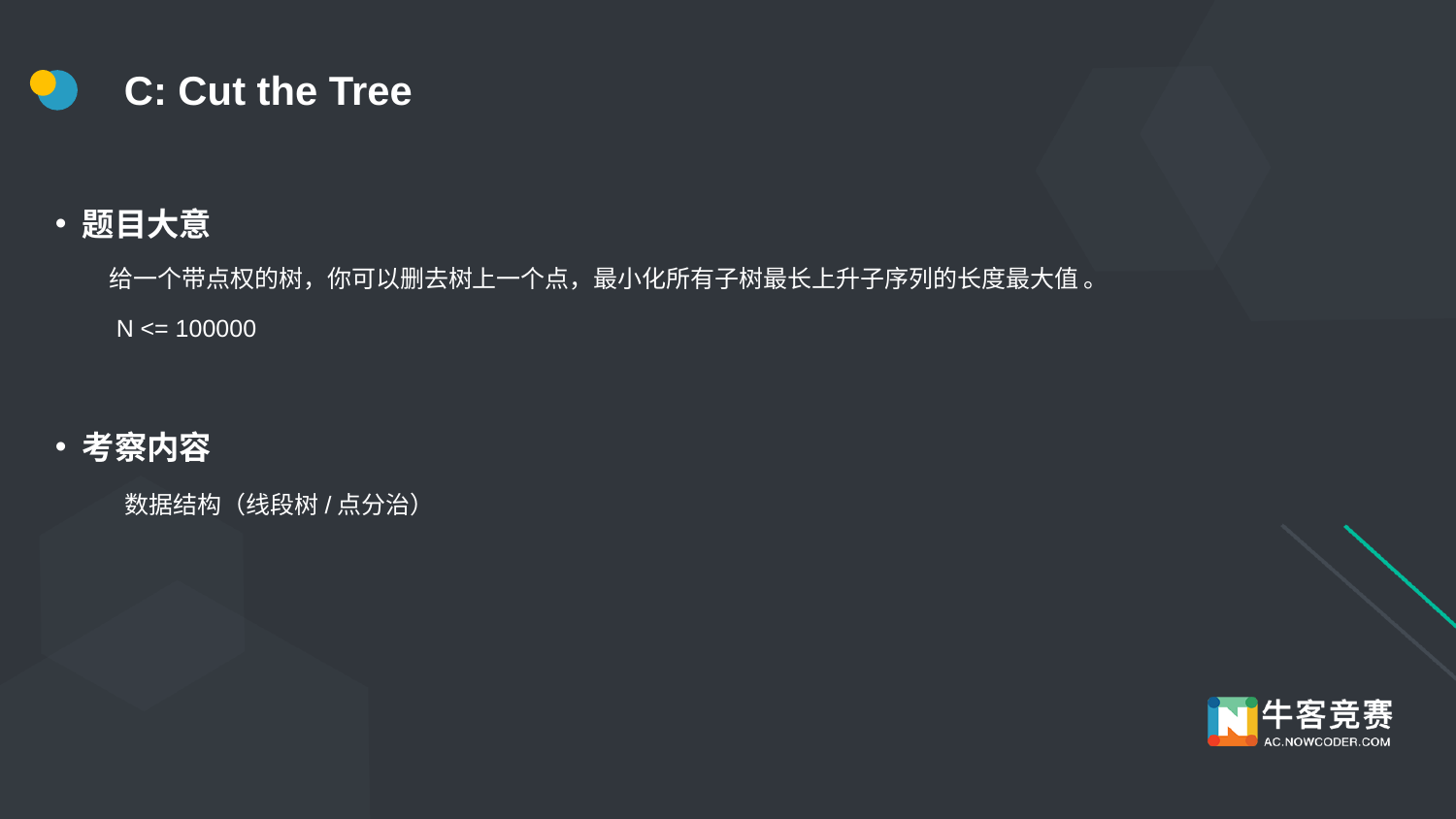

# C: Cut the Tree
题目大意
         给一个带点权的树，你可以删去树上一个点，最小化所有子树最长上升子序列的长度最大值 。
         N <= 100000

考察内容
 数据结构（线段树/点分治）